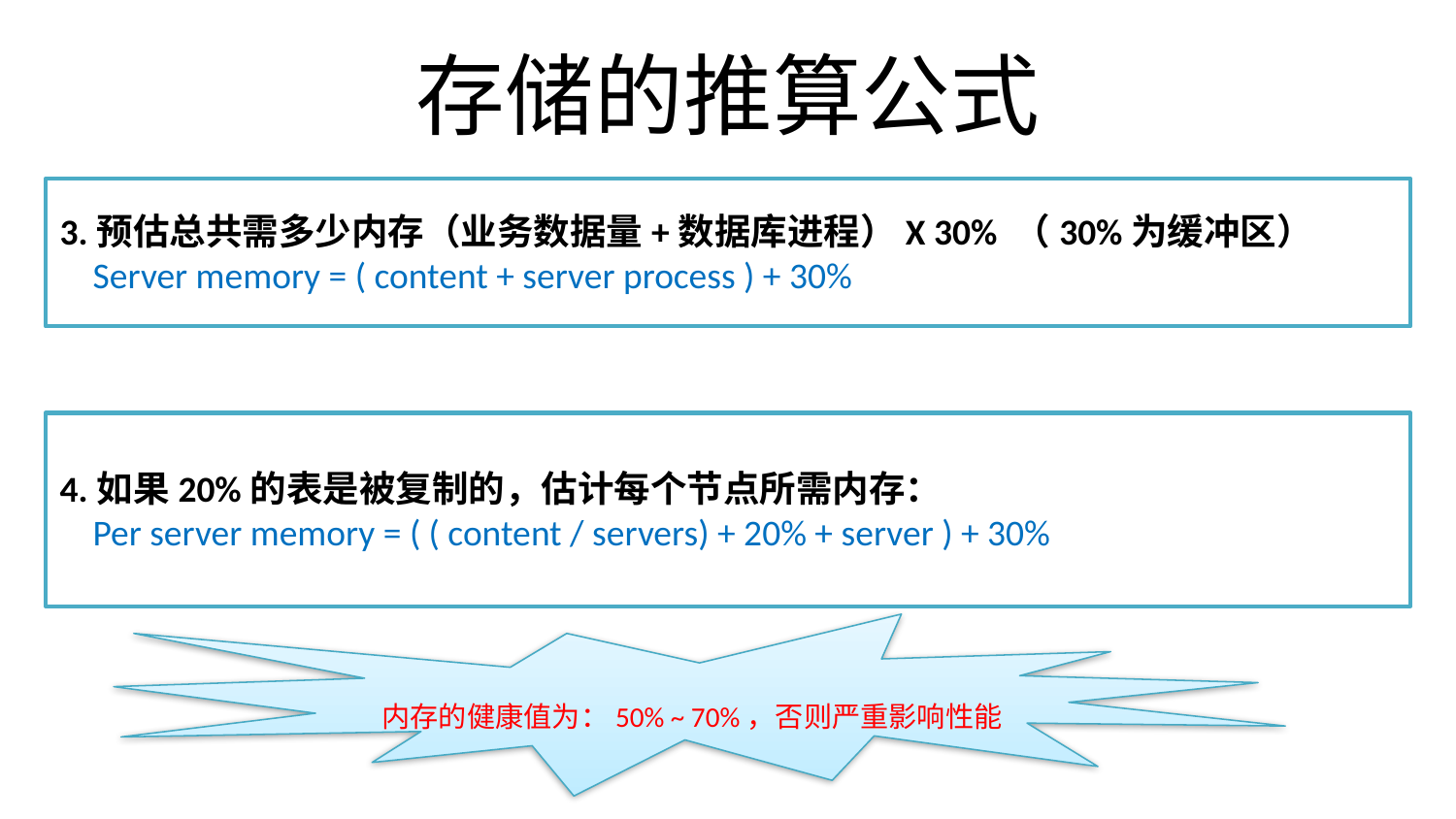

# 存储的推算公式
3.预估总共需多少内存（业务数据量+数据库进程）X 30% （30%为缓冲区）
    Server memory = ( content + server process ) + 30%
4.如果20%的表是被复制的，估计每个节点所需内存：
    Per server memory = ( ( content / servers) + 20% + server ) + 30%

内存的健康值为：50% ~ 70%，否则严重影响性能